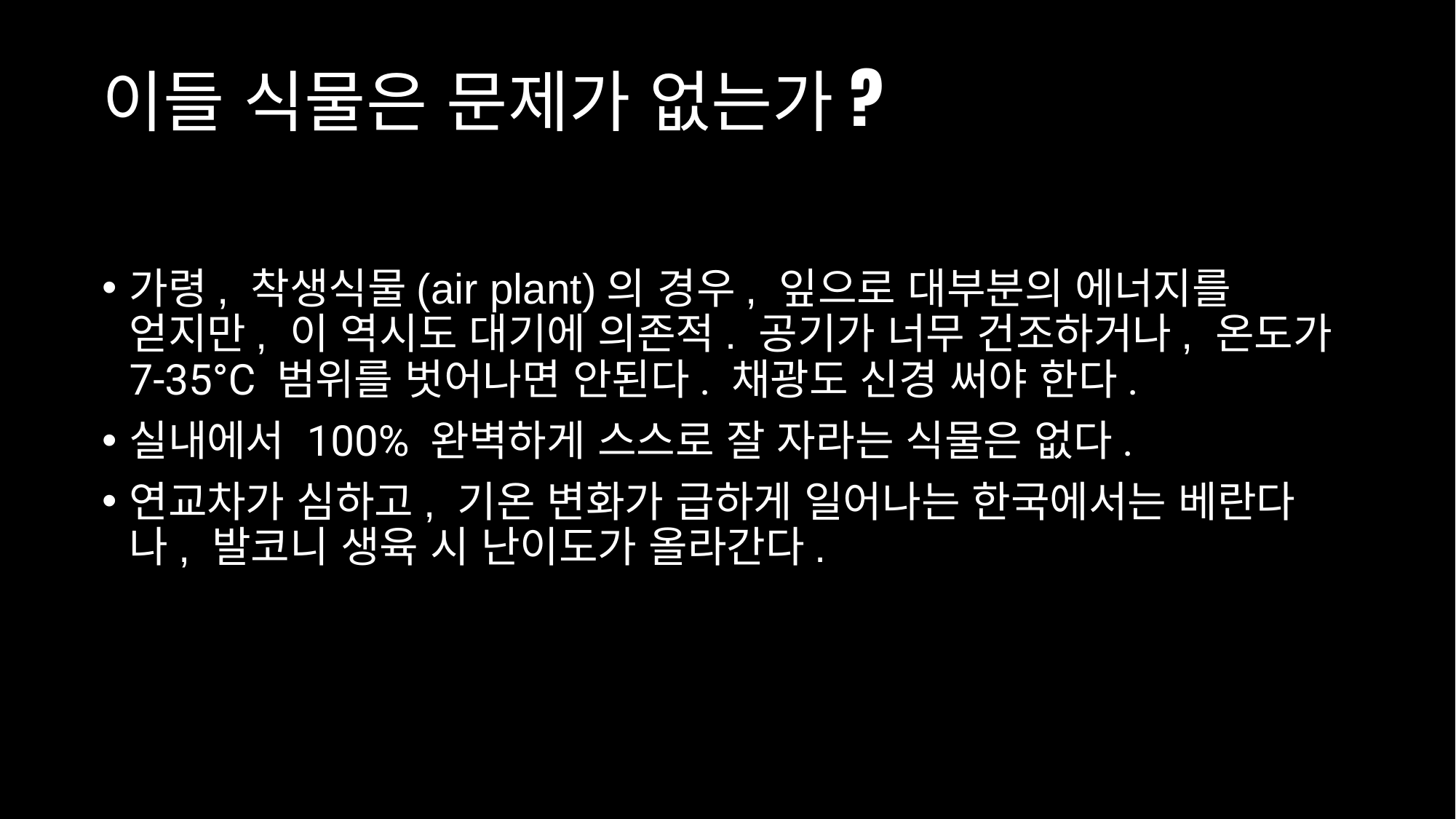

# 이들 식물은 문제가 없는가?
가령, 착생식물(air plant)의 경우, 잎으로 대부분의 에너지를 얻지만, 이 역시도 대기에 의존적. 공기가 너무 건조하거나, 온도가 7-35°C 범위를 벗어나면 안된다. 채광도 신경 써야 한다.
실내에서 100% 완벽하게 스스로 잘 자라는 식물은 없다.
연교차가 심하고, 기온 변화가 급하게 일어나는 한국에서는 베란다나, 발코니 생육 시 난이도가 올라간다.